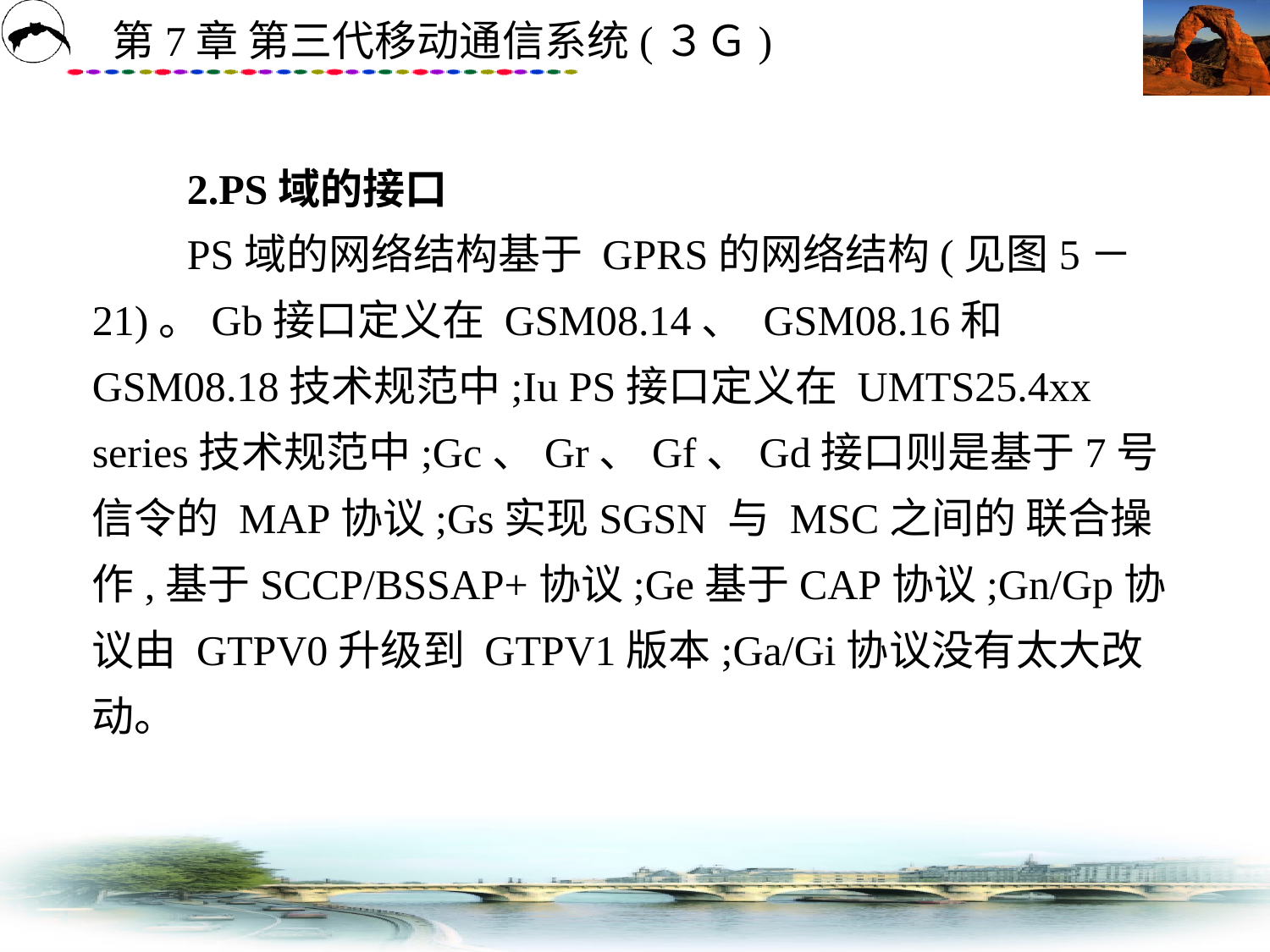

# 2.PS域的接口 　　PS域的网络结构基于 GPRS的网络结构(见图5－21)。Gb接口定义在 GSM08.14、 GSM08.16和 GSM08.18技术规范中;Iu PS接口定义在 UMTS25.4xx series技术规范中;Gc、Gr、Gf、Gd接口则是基于7号信令的 MAP协议;Gs实现SGSN 与 MSC之间的 联合操作,基于SCCP/BSSAP+协议;Ge基于CAP协议;Gn/Gp协议由 GTPV0升级到 GTPV1版本;Ga/Gi协议没有太大改动。